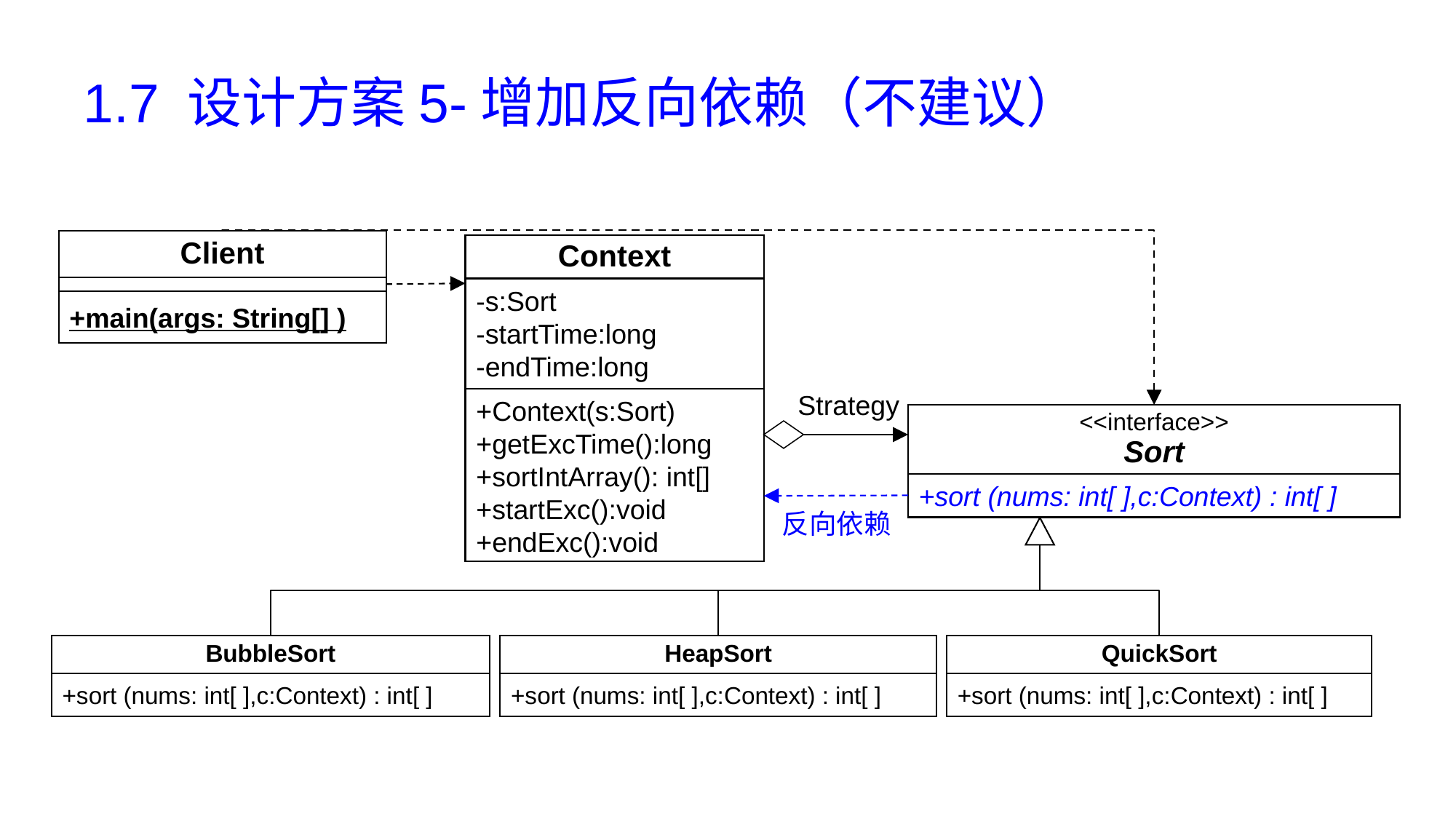

# 1.7 设计方案5-增加反向依赖（不建议）
Client

+main(args: String[] )
Context
-s:Sort
-startTime:long
-endTime:long
+Context(s:Sort)
+getExcTime():long
+sortIntArray(): int[]
+startExc():void
+endExc():void
Strategy
<<interface>>
Sort

+sort (nums: int[ ],c:Context) : int[ ]
反向依赖

BubbleSort
+sort (nums: int[ ],c:Context) : int[ ]
HeapSort
+sort (nums: int[ ],c:Context) : int[ ]
QuickSort
+sort (nums: int[ ],c:Context) : int[ ]
17